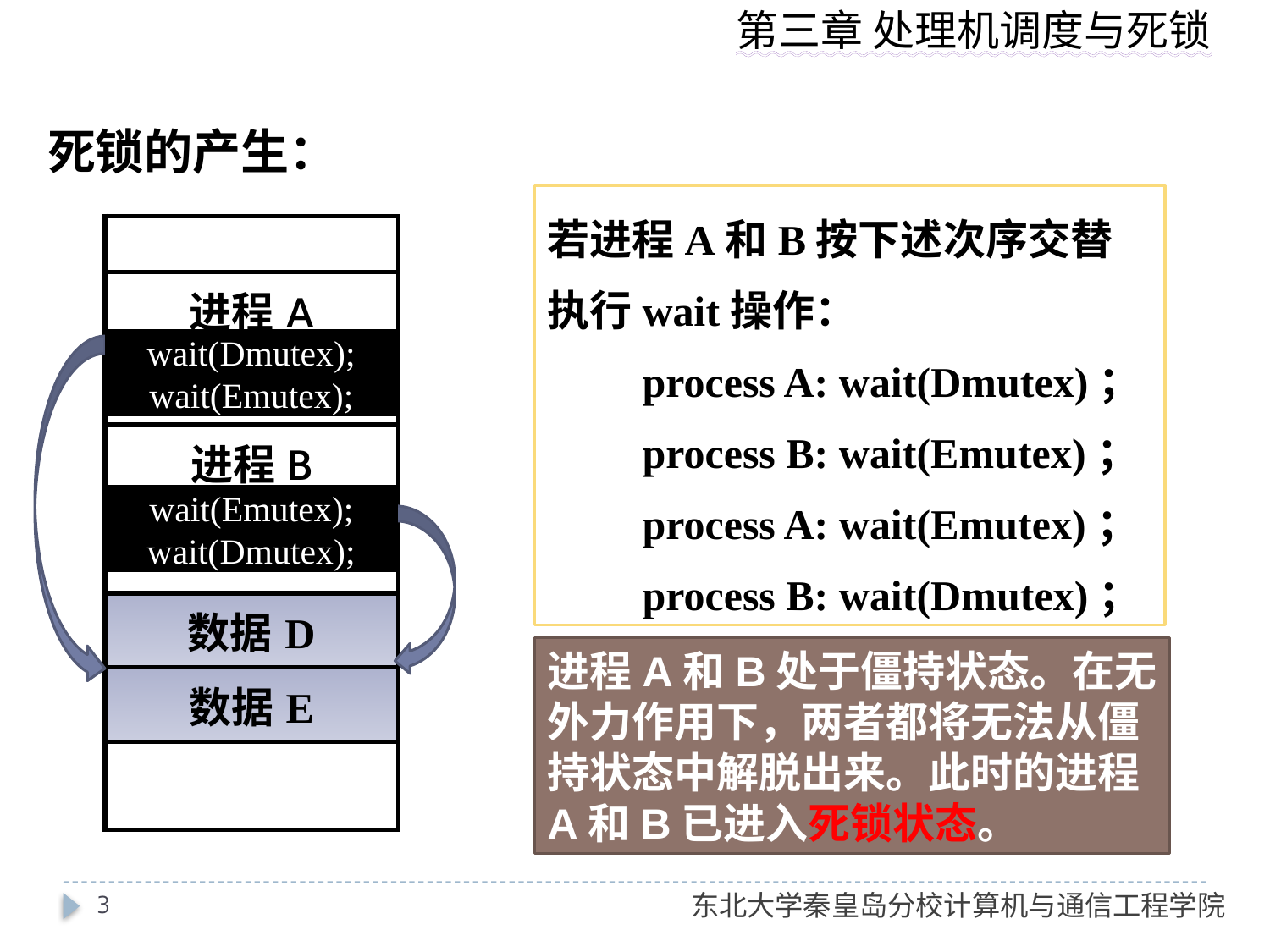

死锁的产生：
若进程A和B按下述次序交替执行wait操作：
　　process A: wait(Dmutex)；
　　process B: wait(Emutex)；
　　process A: wait(Emutex)；
　　process B: wait(Dmutex)；
|  |
| --- |
| 进程A … |
| 进程B … |
| 数据D |
| 数据E |
|  |
wait(Dmutex); wait(Emutex);

wait(Emutex); wait(Dmutex);

进程A和B处于僵持状态。在无外力作用下，两者都将无法从僵持状态中解脱出来。此时的进程A和B已进入死锁状态。
3